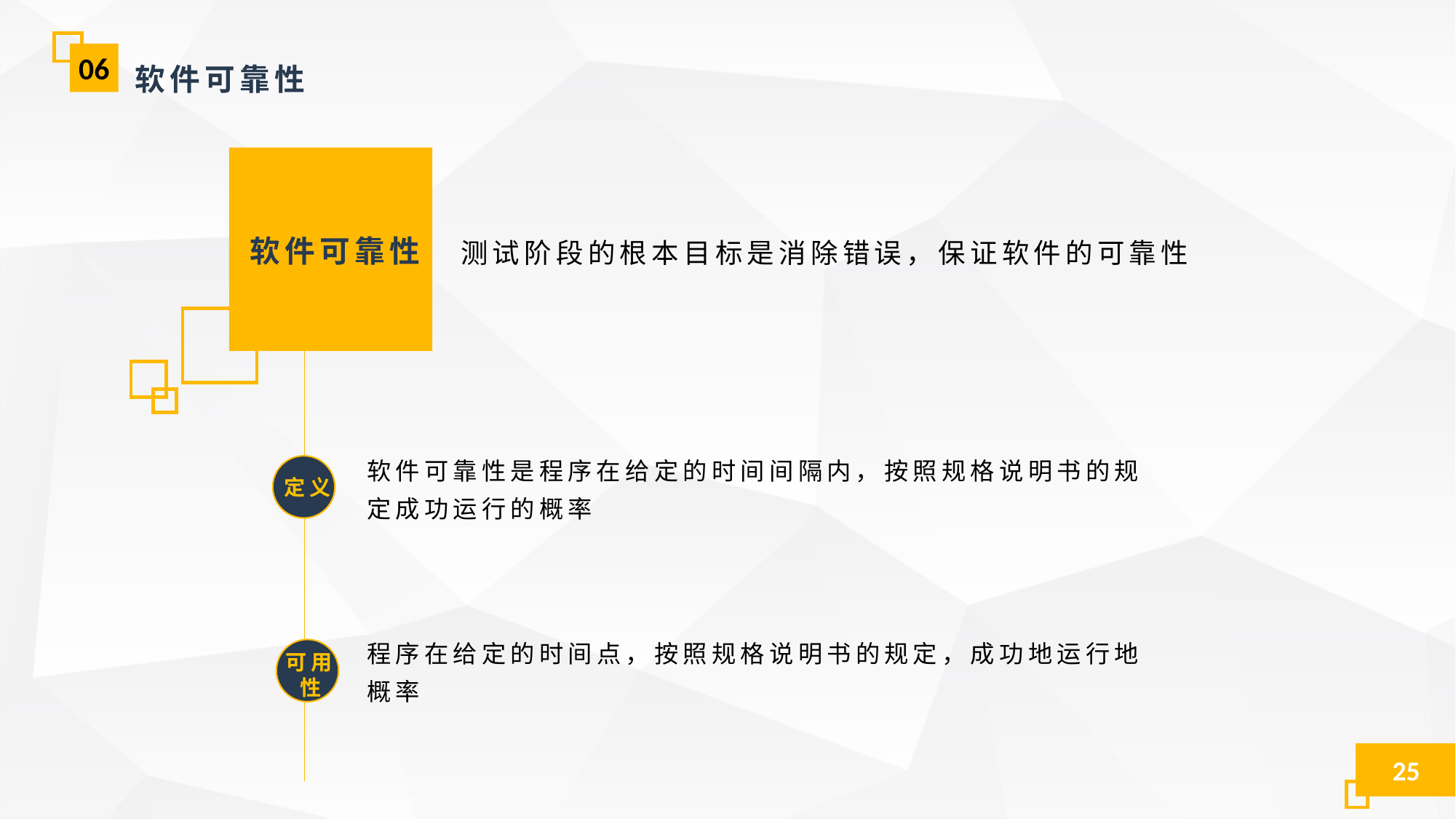

06
软件可靠性

测试阶段的根本目标是消除错误，保证软件的可靠性
软件可靠性

软件可靠性是程序在给定的时间间隔内，按照规格说明书的规定成功运行的概率

定义
程序在给定的时间点，按照规格说明书的规定，成功地运行地概率

可用性
25